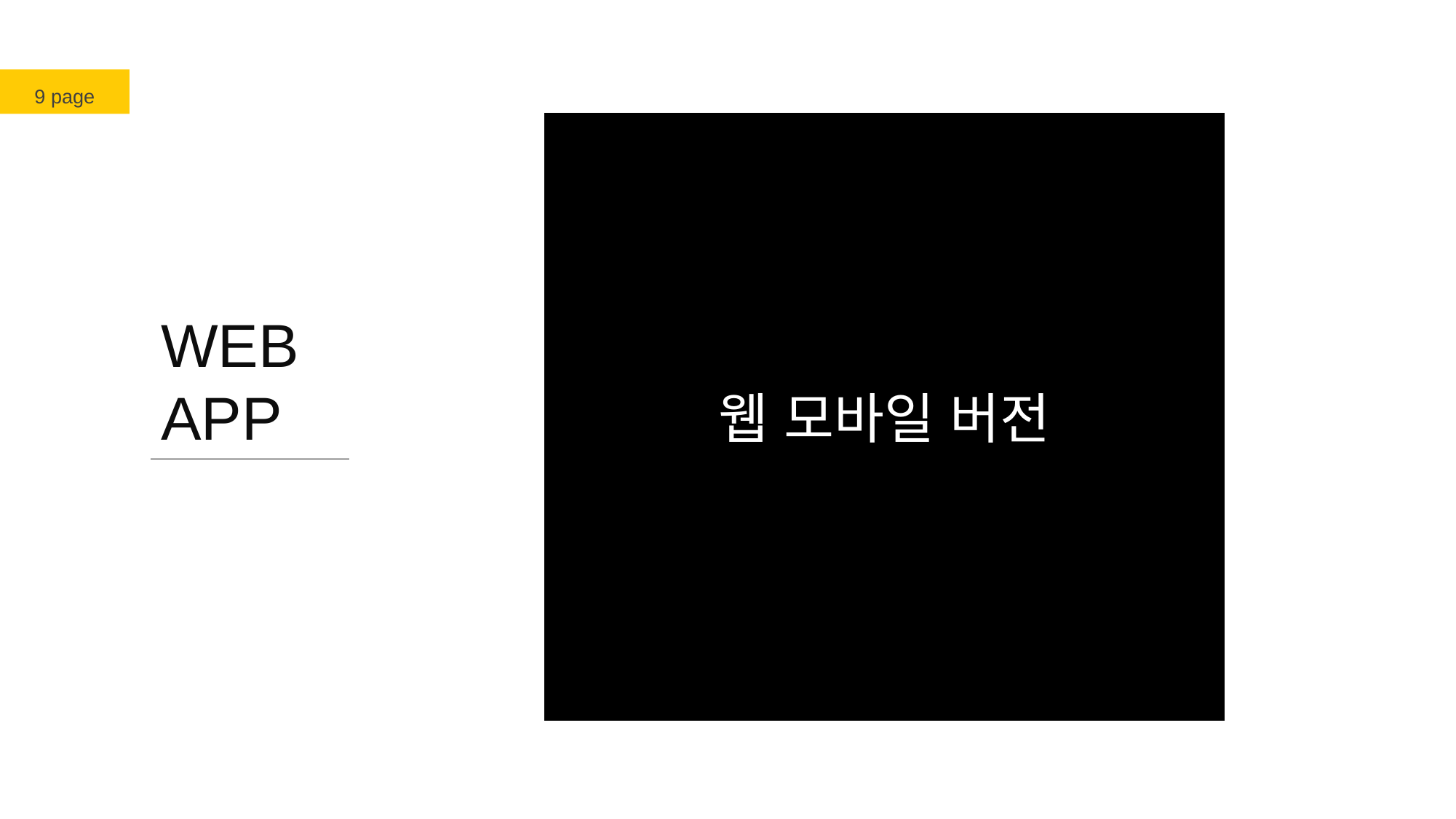

9 page

웹 모바일 버전
WEB
APP